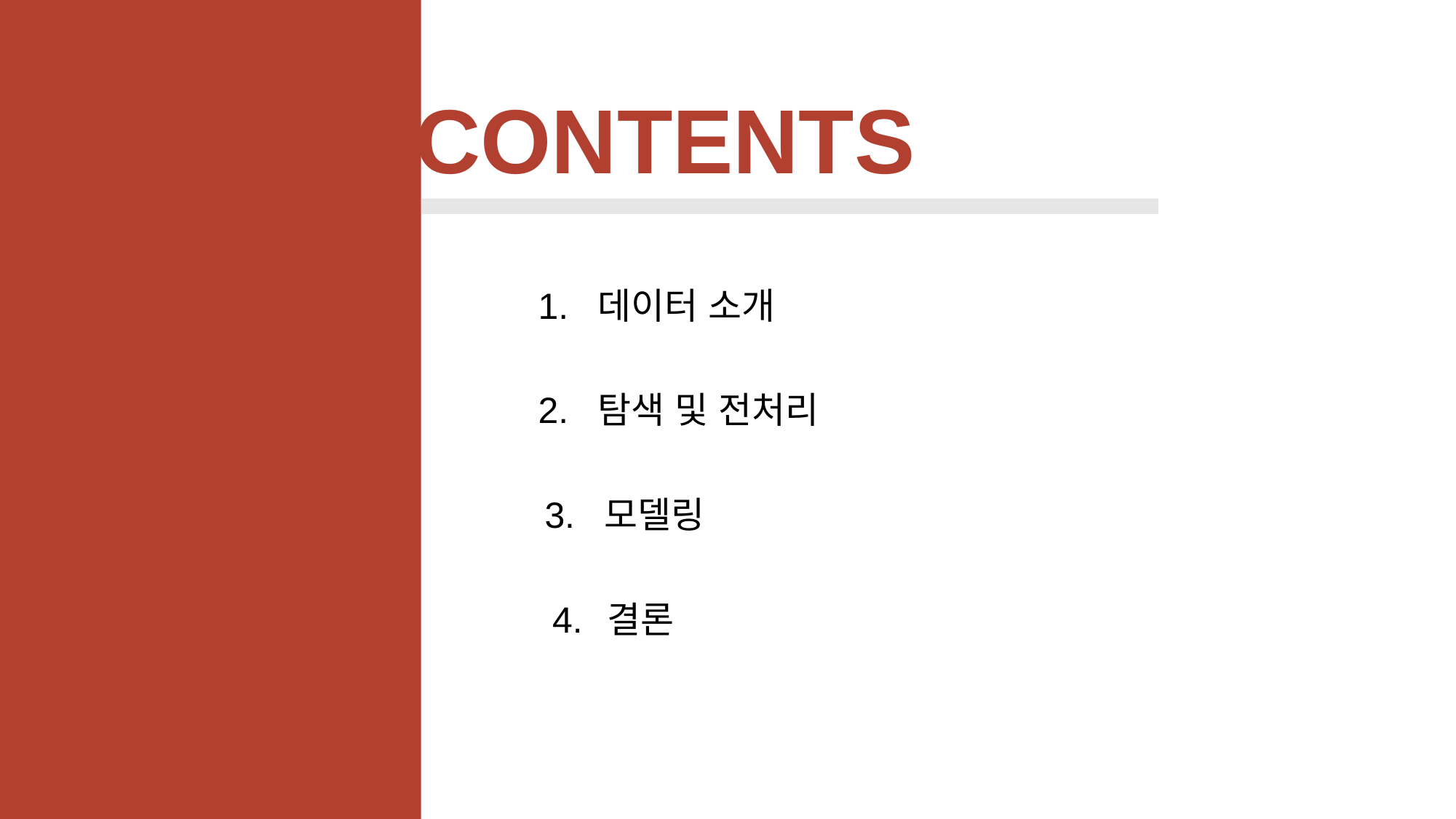

CONTENTS

1.  데이터 소개
2.  탐색 및 전처리
3.  모델링
결론